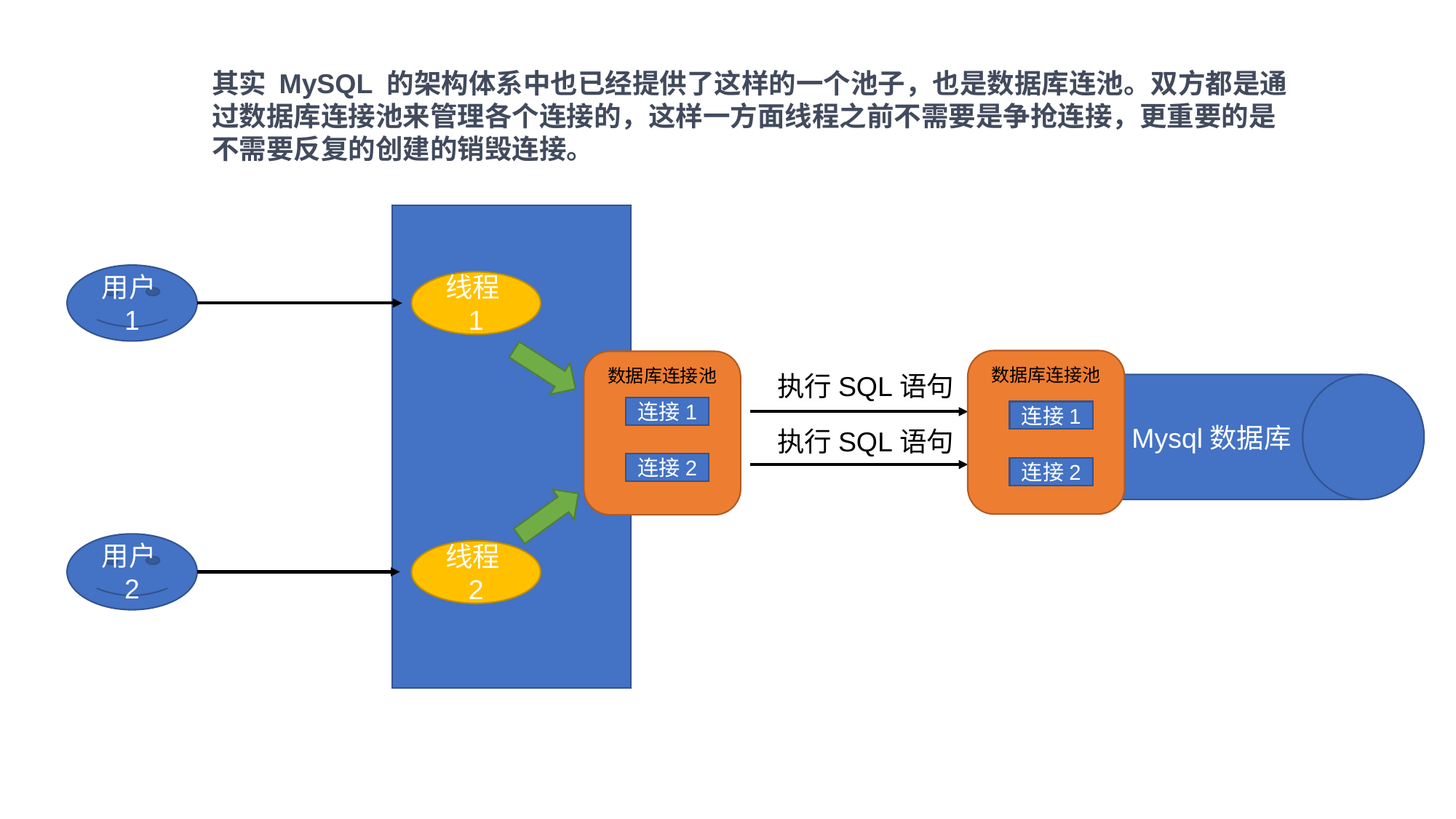

其实 MySQL 的架构体系中也已经提供了这样的一个池子，也是数据库连池。双方都是通过数据库连接池来管理各个连接的，这样一方面线程之前不需要是争抢连接，更重要的是不需要反复的创建的销毁连接。

用户1
线程1

数据库连接池
数据库连接池
执行SQL语句
Mysql数据库
连接1
连接1
执行SQL语句
连接2
连接2

用户2
线程2